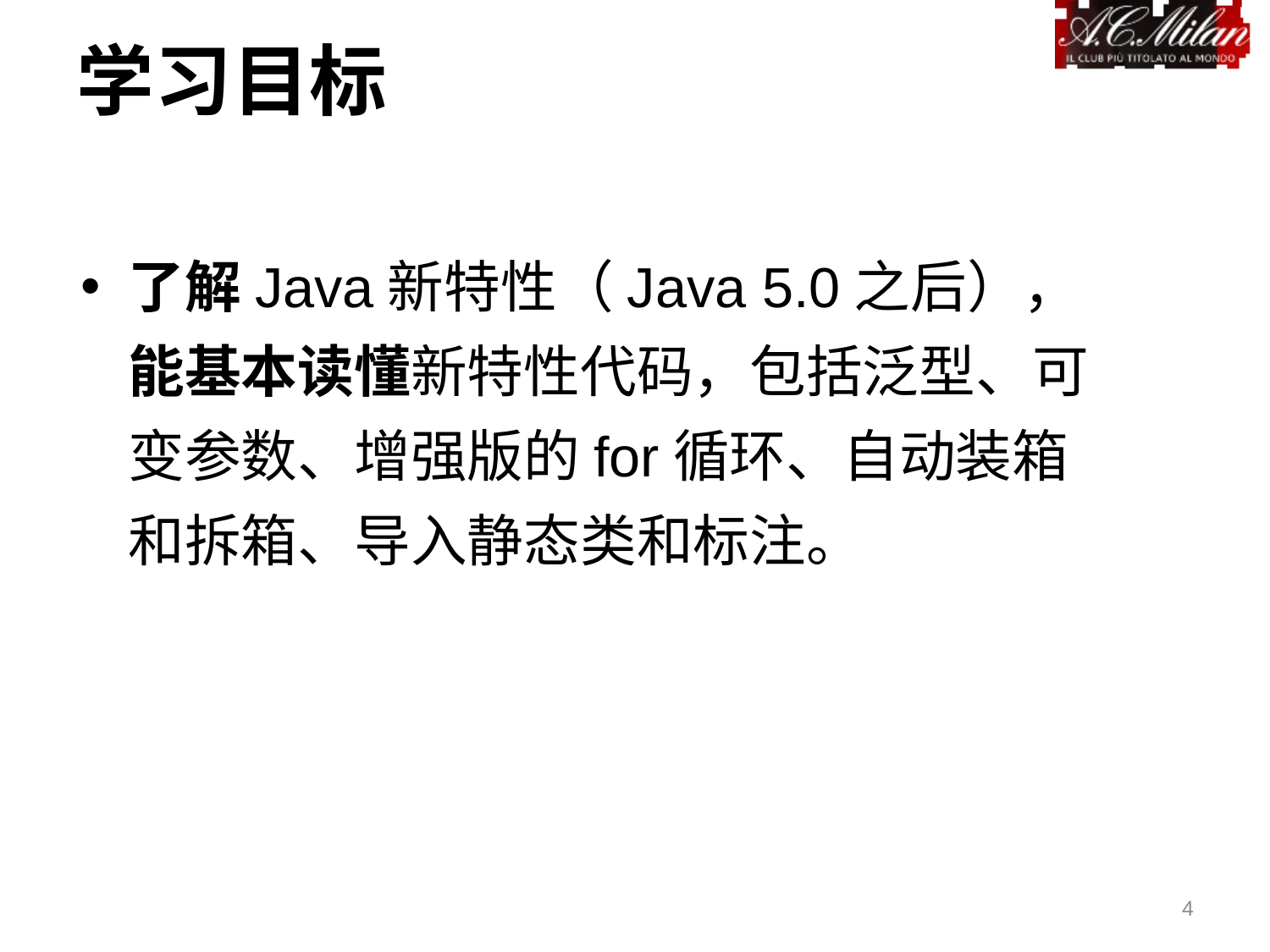

学习目标
了解Java新特性（Java 5.0之后），能基本读懂新特性代码，包括泛型、可变参数、增强版的for循环、自动装箱和拆箱、导入静态类和标注。
4